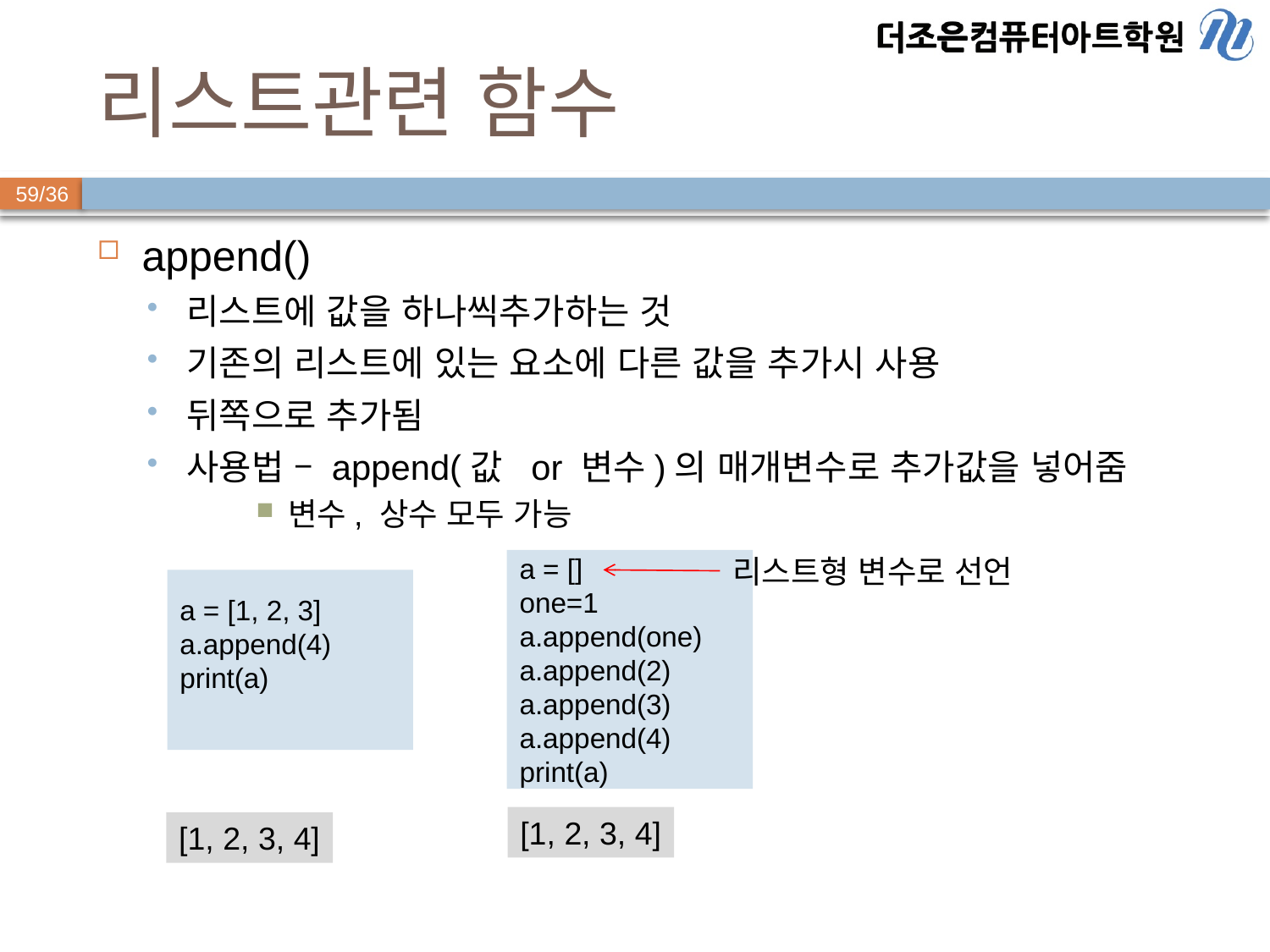

# 리스트관련 함수
append()
리스트에 값을 하나씩추가하는 것
기존의 리스트에 있는 요소에 다른 값을 추가시 사용
뒤쪽으로 추가됨
사용법 – append(값  or 변수)의 매개변수로 추가값을 넣어줌
변수, 상수 모두 가능
리스트형 변수로 선언
a = []
one=1
a.append(one)
a.append(2)
a.append(3)
a.append(4)
print(a)
a = [1, 2, 3]
a.append(4)
print(a)

[1, 2, 3, 4]
[1, 2, 3, 4]